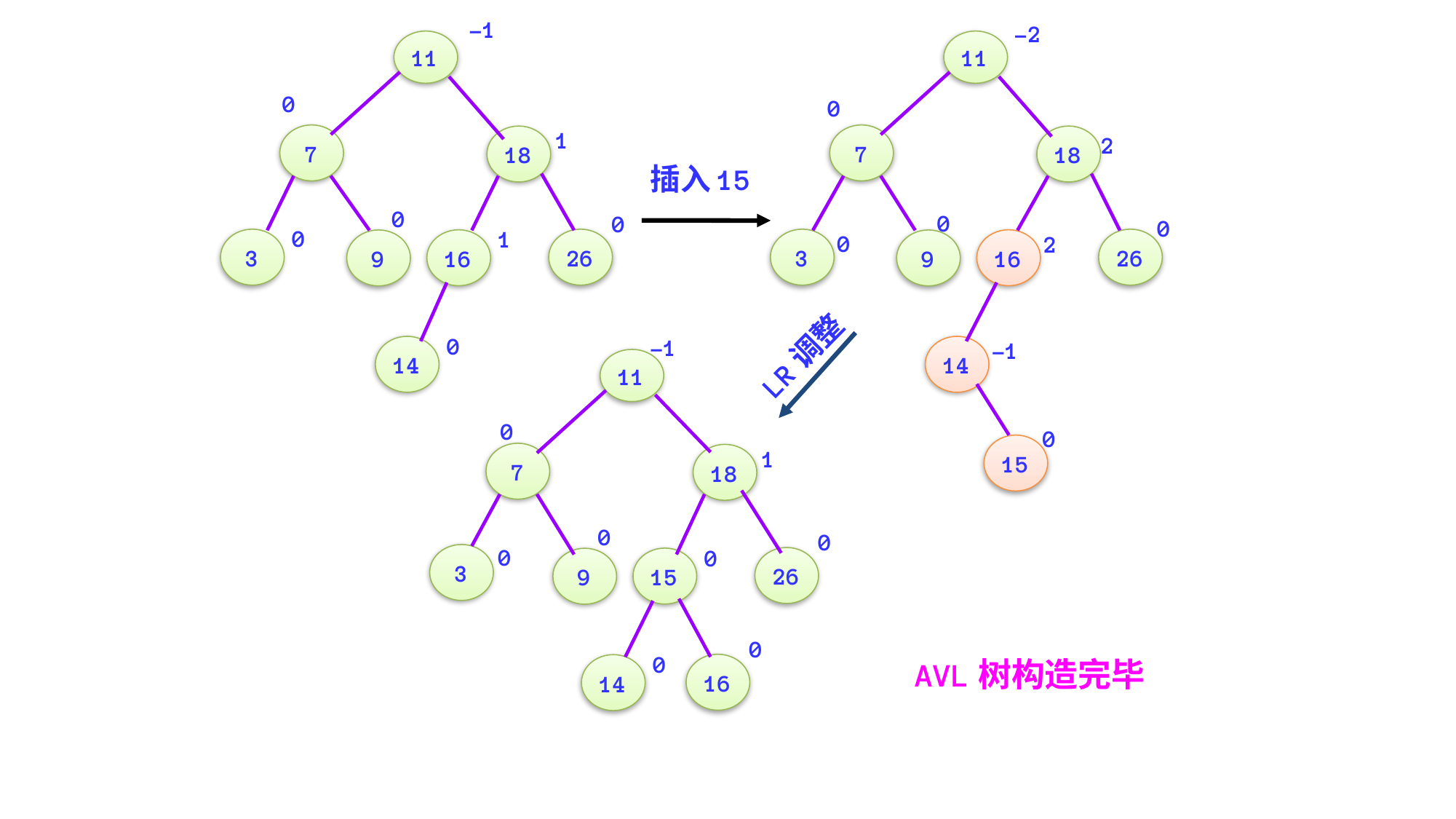

-1
-2
11

0
7
18
2
插入15

0
0

0
2
3
26
16
9

-1
14

0
15
11

0
7
1
18

0
0
0
1
3
26
16
9

-1
LR调整

11

0
7
1
18

0
0
0
0
3
26
15
9

0
0
16
14
0
14
AVL树构造完毕